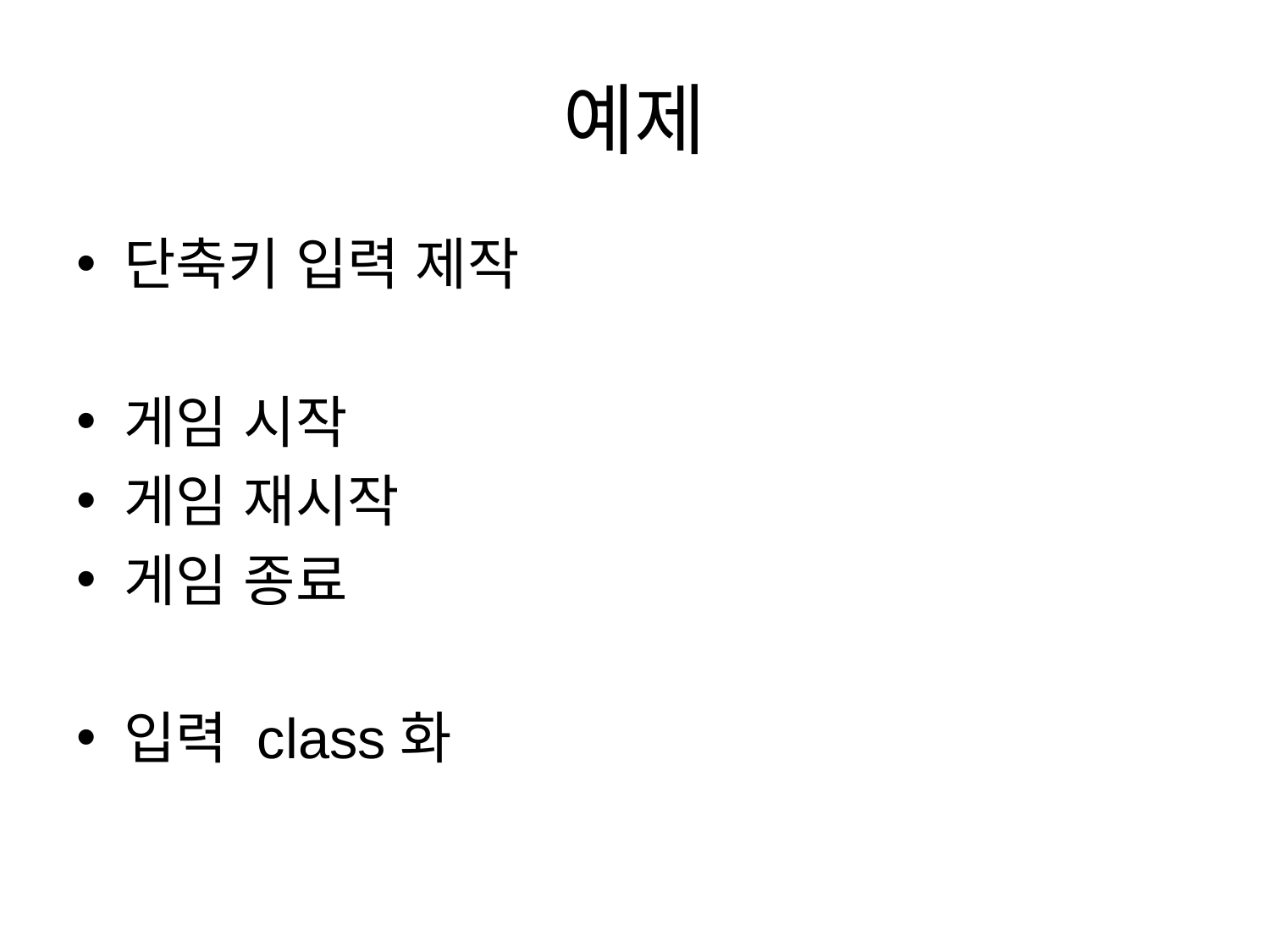

# 예제
단축키 입력 제작

게임 시작
게임 재시작
게임 종료

입력 class화